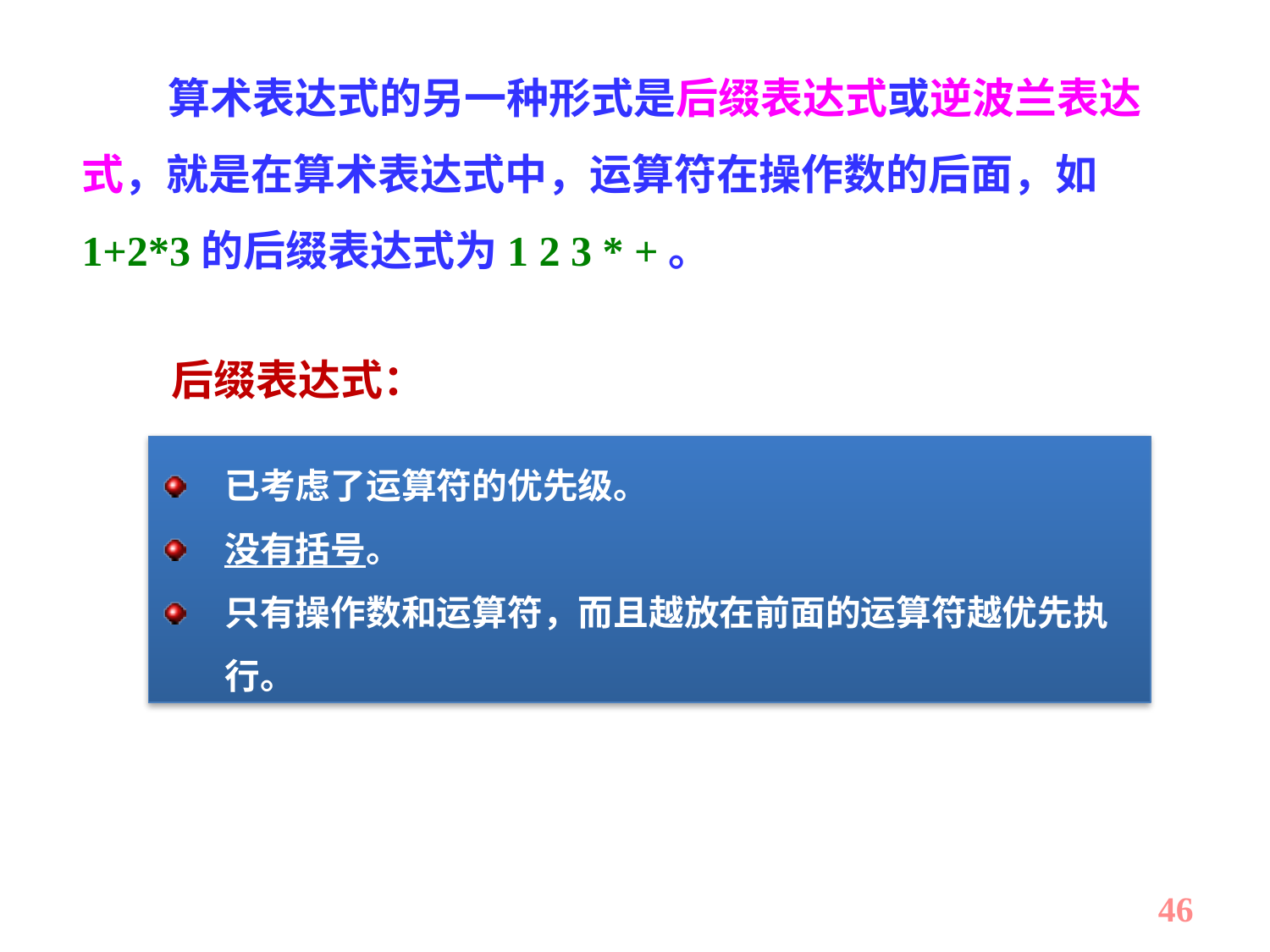

算术表达式的另一种形式是后缀表达式或逆波兰表达式，就是在算术表达式中，运算符在操作数的后面，如1+2*3的后缀表达式为1 2 3 * +。
 后缀表达式：
已考虑了运算符的优先级。
没有括号。
只有操作数和运算符，而且越放在前面的运算符越优先执行。
46